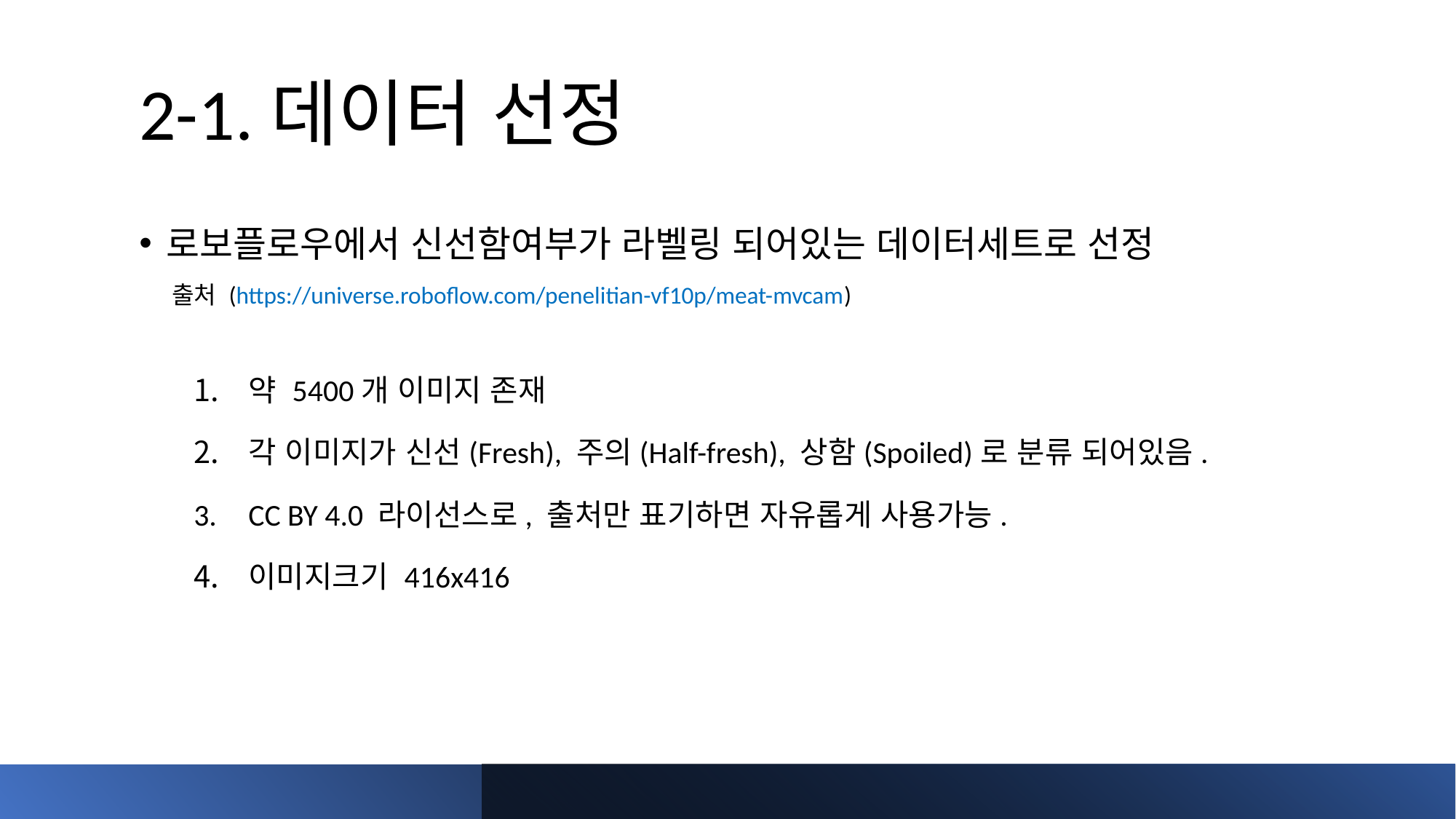

# 2-1.데이터 선정
로보플로우에서 신선함여부가 라벨링 되어있는 데이터세트로 선정
    출처 (https://universe.roboflow.com/penelitian-vf10p/meat-mvcam)
약 5400개 이미지 존재
각 이미지가 신선(Fresh), 주의(Half-fresh), 상함(Spoiled)로 분류 되어있음.
CC BY 4.0 라이선스로, 출처만 표기하면 자유롭게 사용가능.
이미지크기 416x416